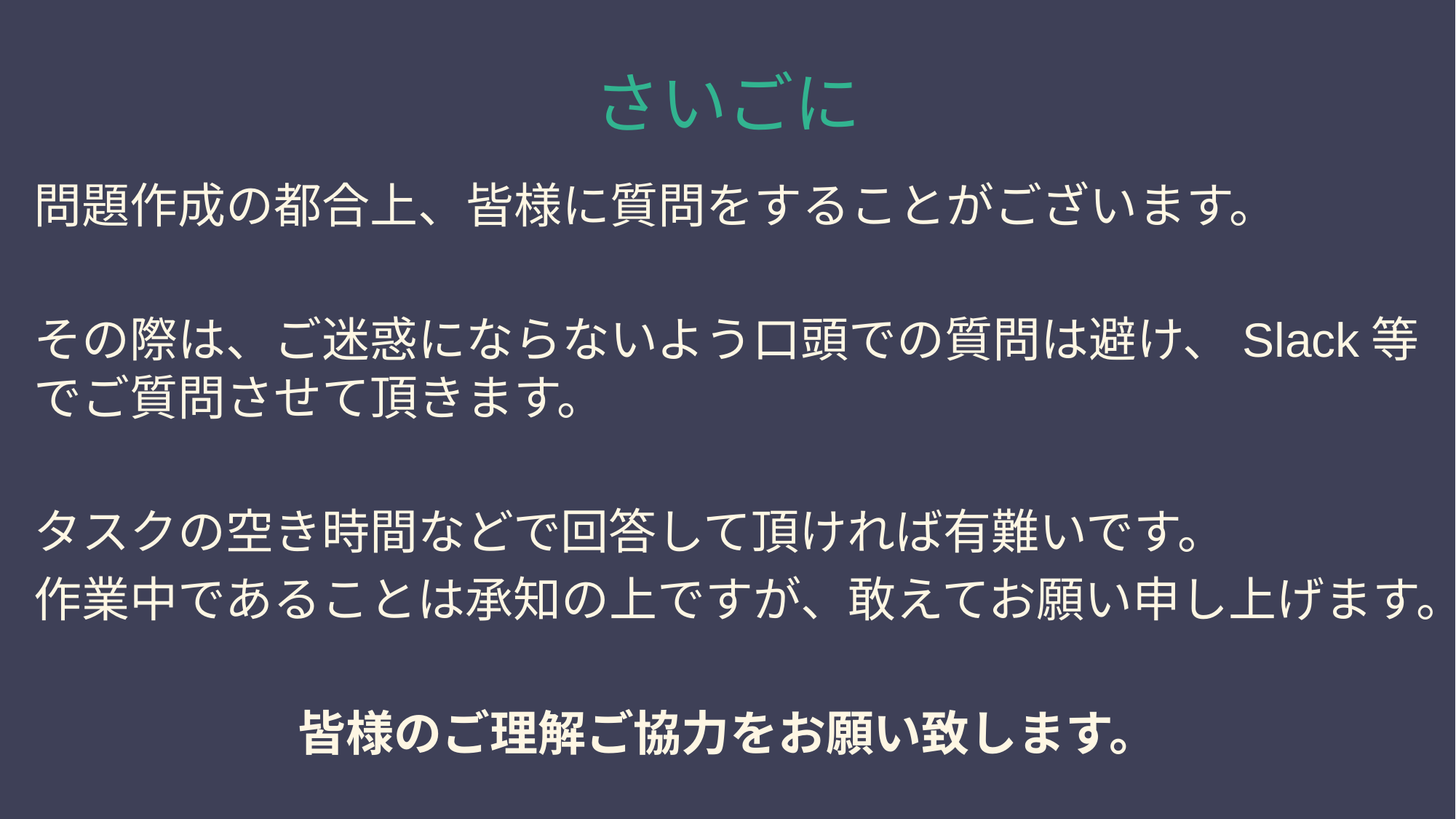

# さいごに
問題作成の都合上、皆様に質問をすることがございます。

その際は、ご迷惑にならないよう口頭での質問は避け、Slack等でご質問させて頂きます。

タスクの空き時間などで回答して頂ければ有難いです。
作業中であることは承知の上ですが、敢えてお願い申し上げます。

皆様のご理解ご協力をお願い致します。